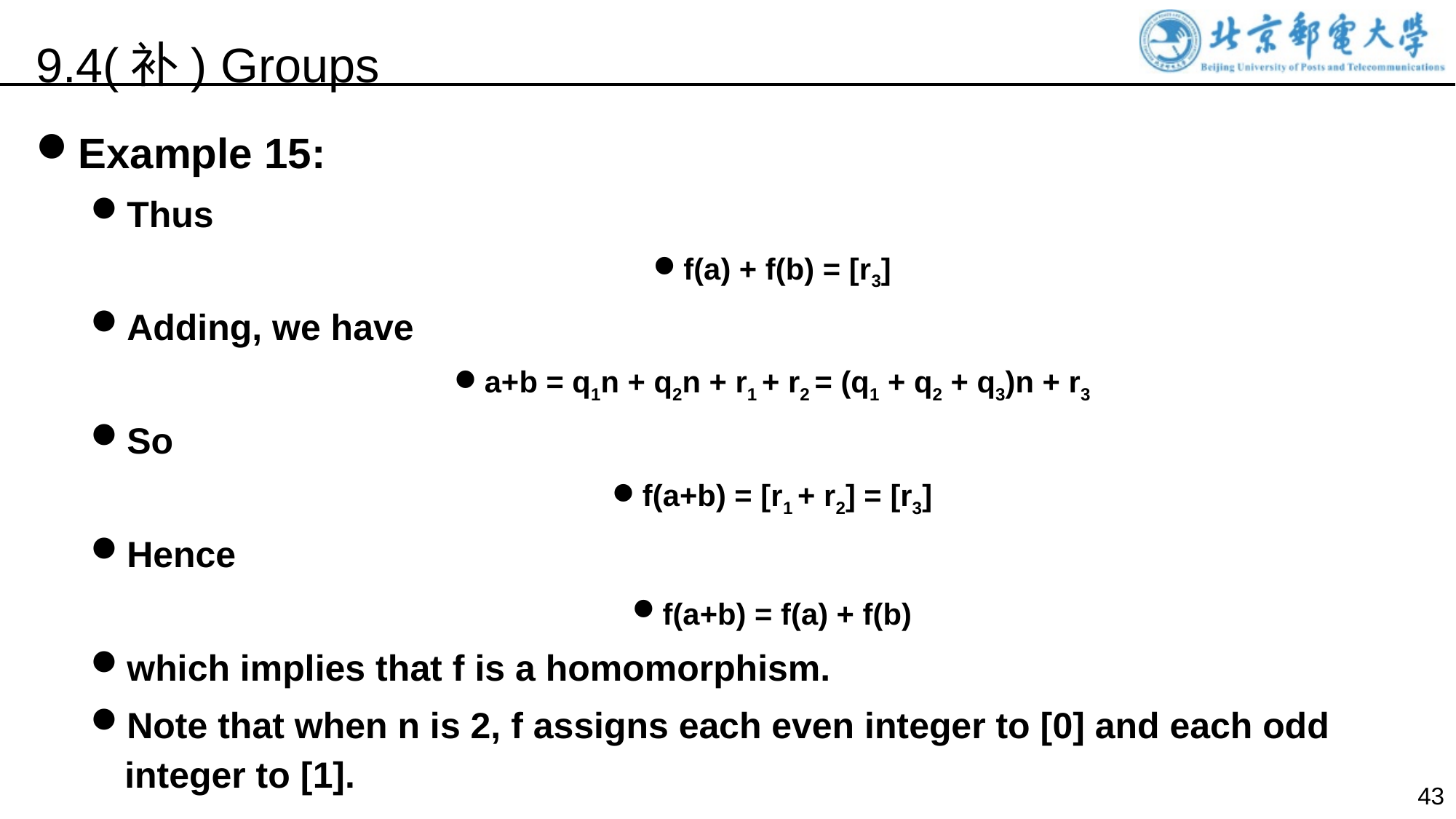

9.4(补) Groups
Example 15:
Thus
f(a) + f(b) = [r3]
Adding, we have
a+b = q1n + q2n + r1 + r2 = (q1 + q2 + q3)n + r3
So
f(a+b) = [r1 + r2] = [r3]
Hence
f(a+b) = f(a) + f(b)
which implies that f is a homomorphism.
Note that when n is 2, f assigns each even integer to [0] and each odd integer to [1].